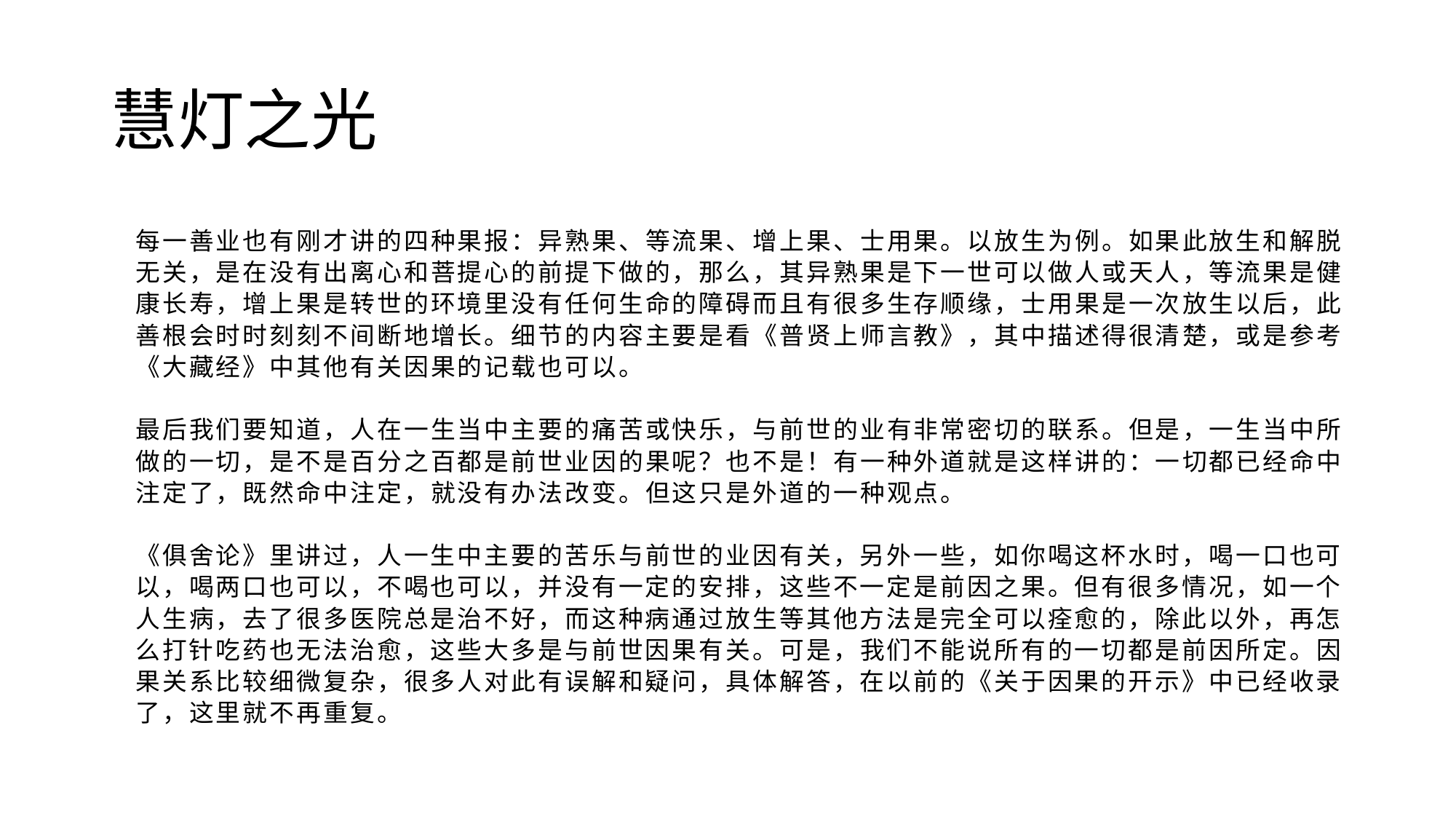

# 慧灯之光
每一善业也有刚才讲的四种果报：异熟果、等流果、增上果、士用果。以放生为例。如果此放生和解脱无关，是在没有出离心和菩提心的前提下做的，那么，其异熟果是下一世可以做人或天人，等流果是健康长寿，增上果是转世的环境里没有任何生命的障碍而且有很多生存顺缘，士用果是一次放生以后，此善根会时时刻刻不间断地增长。细节的内容主要是看《普贤上师言教》，其中描述得很清楚，或是参考《大藏经》中其他有关因果的记载也可以。

最后我们要知道，人在一生当中主要的痛苦或快乐，与前世的业有非常密切的联系。但是，一生当中所做的一切，是不是百分之百都是前世业因的果呢？也不是！有一种外道就是这样讲的：一切都已经命中注定了，既然命中注定，就没有办法改变。但这只是外道的一种观点。

《俱舍论》里讲过，人一生中主要的苦乐与前世的业因有关，另外一些，如你喝这杯水时，喝一口也可以，喝两口也可以，不喝也可以，并没有一定的安排，这些不一定是前因之果。但有很多情况，如一个人生病，去了很多医院总是治不好，而这种病通过放生等其他方法是完全可以痊愈的，除此以外，再怎么打针吃药也无法治愈，这些大多是与前世因果有关。可是，我们不能说所有的一切都是前因所定。因果关系比较细微复杂，很多人对此有误解和疑问，具体解答，在以前的《关于因果的开示》中已经收录了，这里就不再重复。